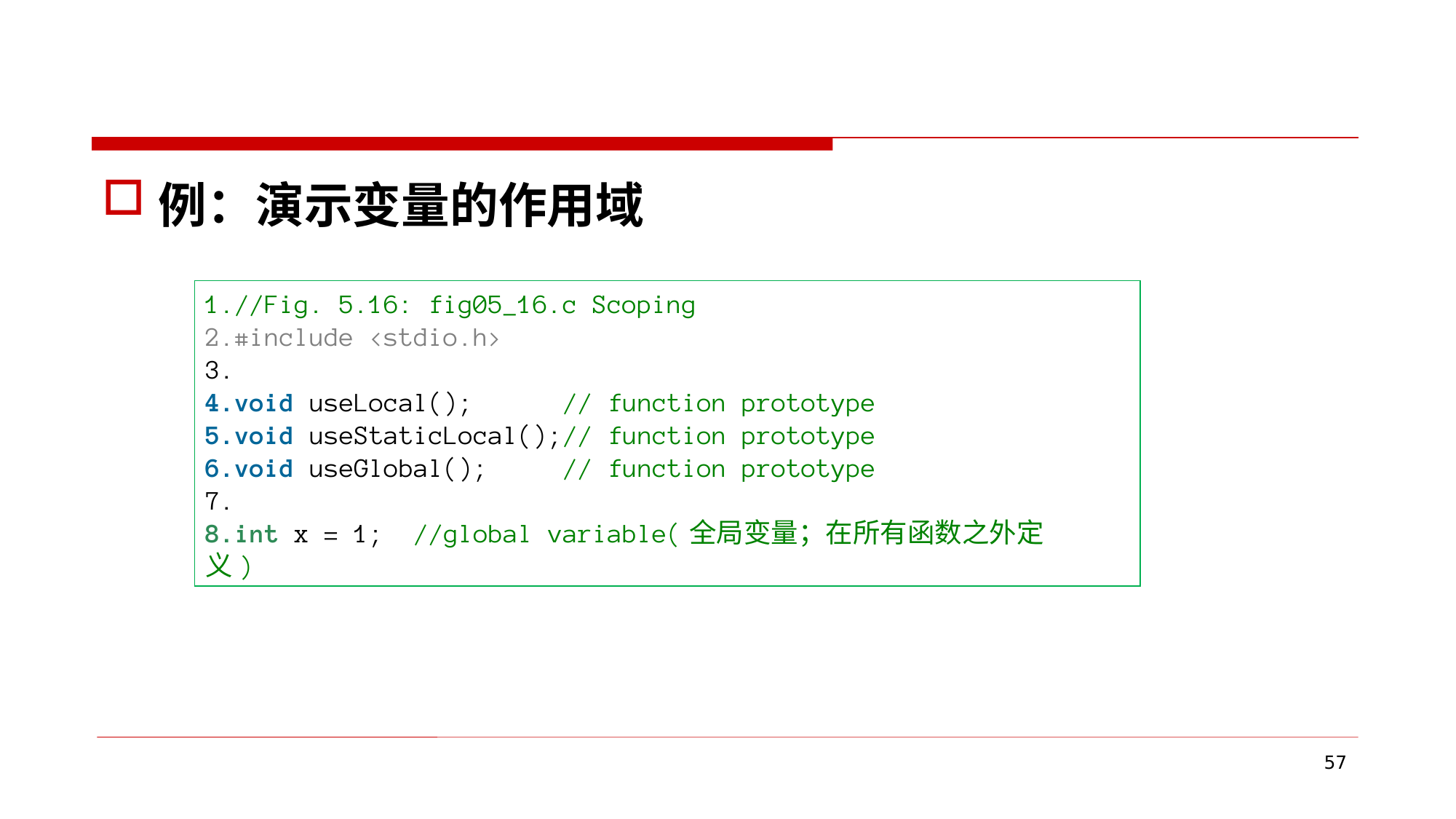

例：演示变量的作用域
//Fig. 5.16: fig05_16.c Scoping
#include <stdio.h>

void useLocal();      // function prototype
void useStaticLocal();// function prototype
void useGlobal();     // function prototype

int x = 1;  //global variable(全局变量；在所有函数之外定义)
57